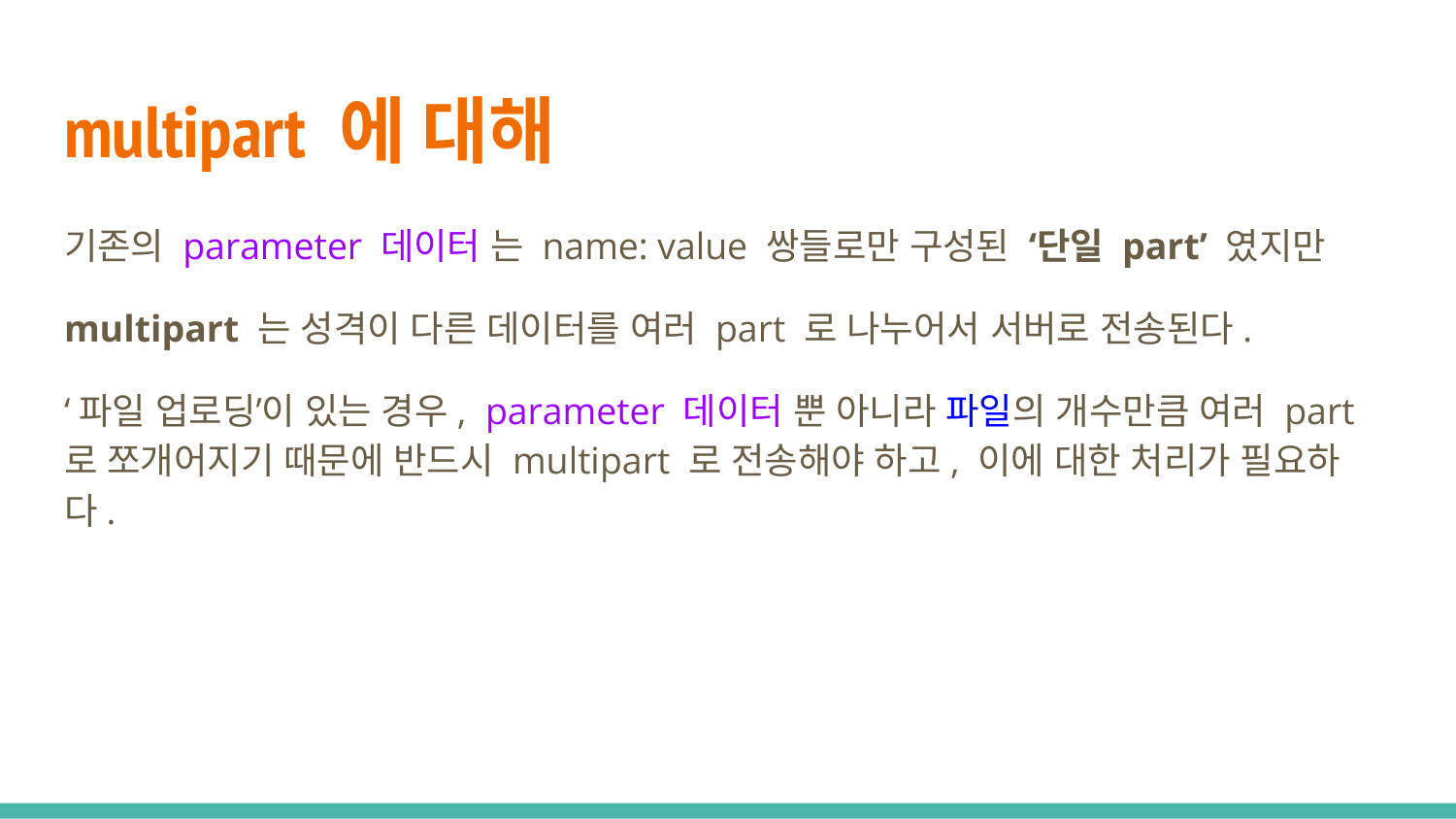

# multipart 에 대해
기존의 parameter 데이터 는 name: value 쌍들로만 구성된  ‘단일 part’ 였지만
multipart 는 성격이 다른 데이터를 여러 part 로 나누어서 서버로 전송된다.
‘파일 업로딩’이 있는 경우,  parameter 데이터 뿐 아니라 파일의 개수만큼 여러 part로 쪼개어지기 때문에 반드시 multipart 로 전송해야 하고, 이에 대한 처리가 필요하다.